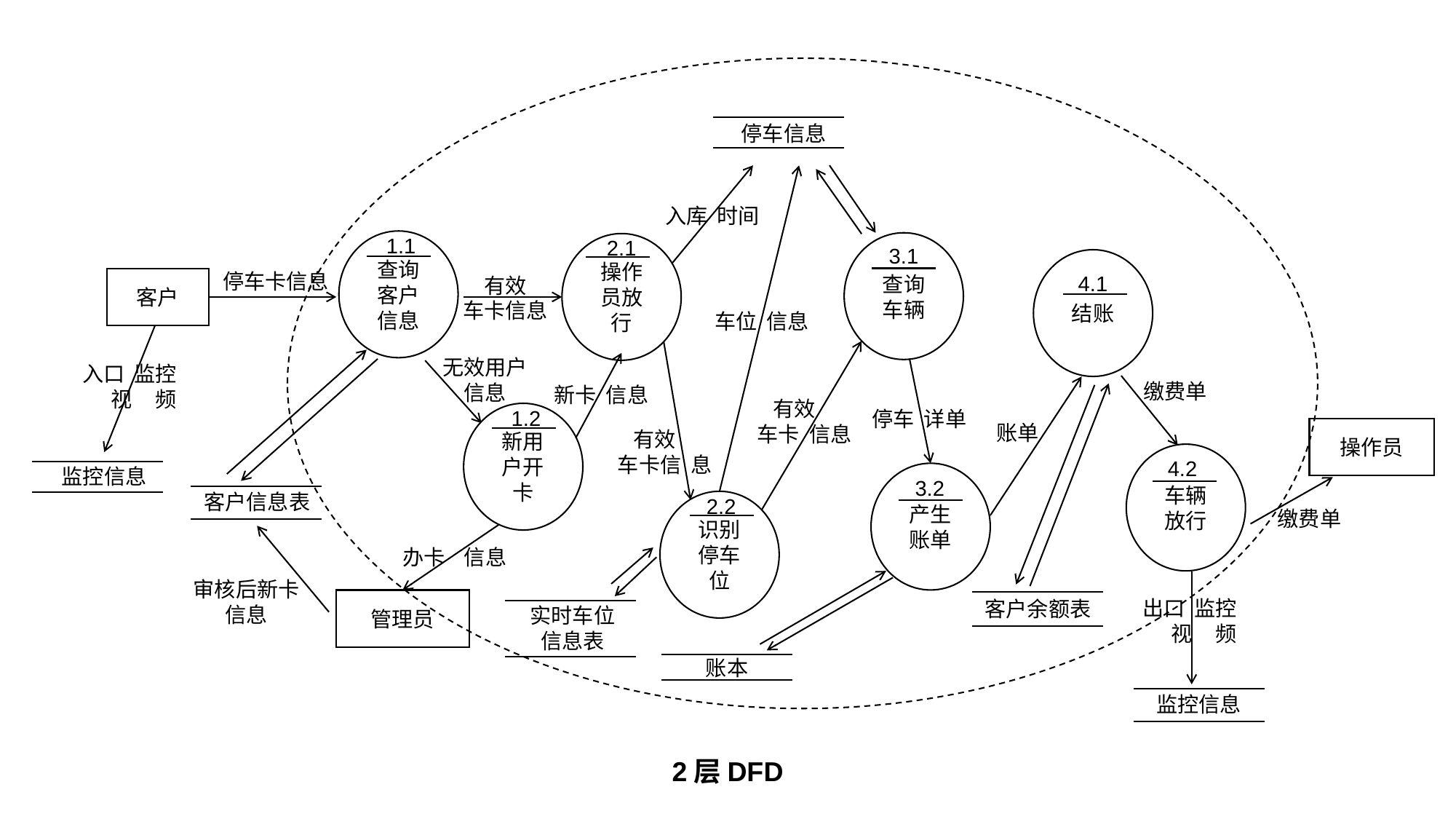

停车信息
入库  时间
1.1
2.1
查询客户信息
查询车辆
操作员放行
3.1
结账
停车卡信息
4.1
客户
有效
车卡信息
车位  信息
无效用户信息
入口  监控       视     频
缴费单
新卡  信息
停车  详单
有效
    车卡  信息
1.2
新用户开卡
账单
操作员
有效
    车卡信  息
车辆放行
4.2
监控信息
产生账单
3.2
客户信息表
2.2
识别停车位
缴费单
办卡    信息
审核后新卡信息
客户余额表
管理员
出口  监控       视     频
实时车位信息表
账本
监控信息
2层DFD